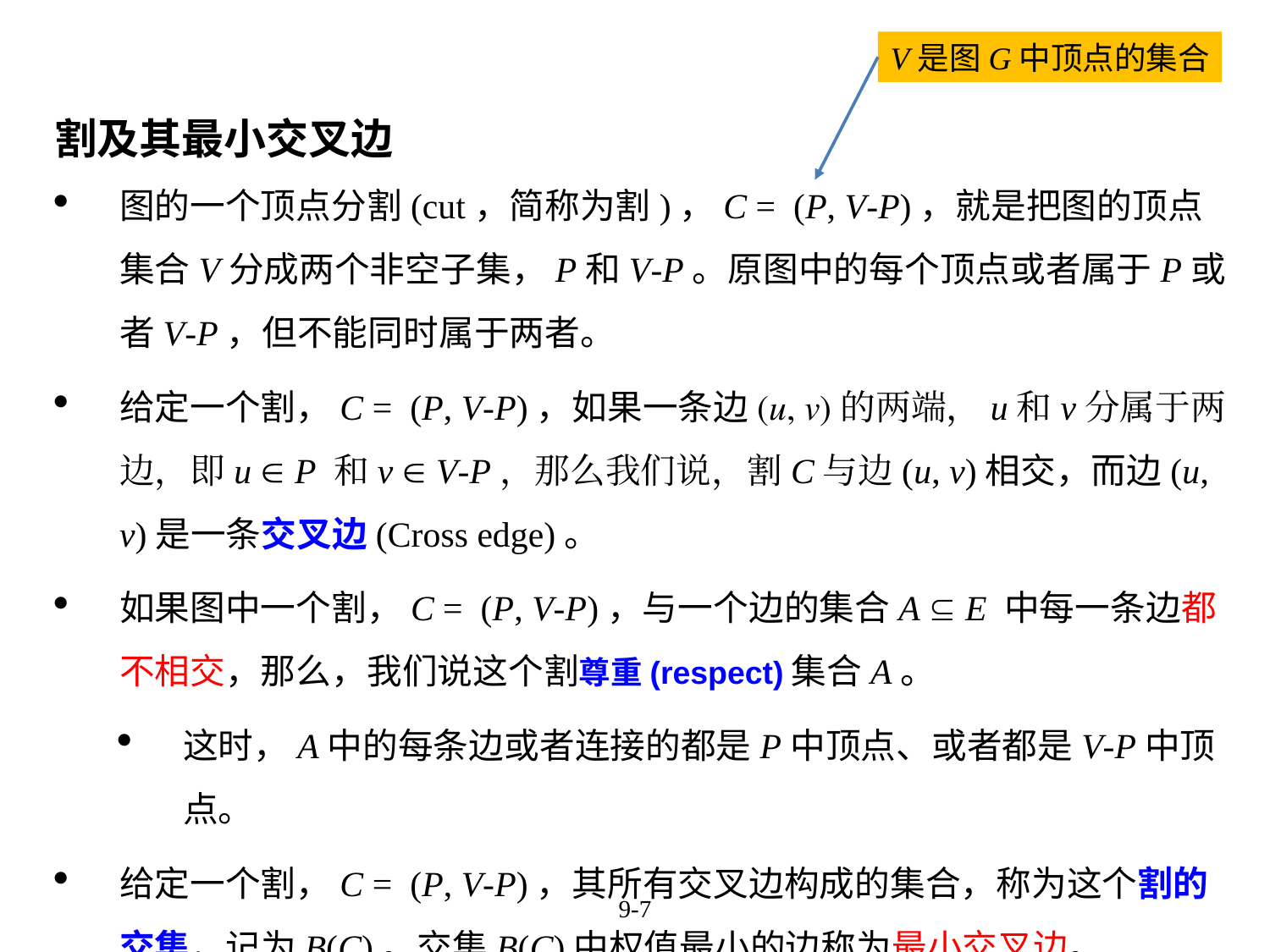

V是图G中顶点的集合
割及其最小交叉边
图的一个顶点分割(cut，简称为割)，C =  (P, V-P)，就是把图的顶点集合V分成两个非空子集，P和V-P。原图中的每个顶点或者属于P或者V-P，但不能同时属于两者。
给定一个割，C =  (P, V-P)，如果一条边(u, v)的两端，u和v分属于两边，即u ∈ P 和v ∈ V-P，那么我们说，割C与边(u, v)相交，而边(u, v)是一条交叉边(Cross edge)。
如果图中一个割，C =  (P, V-P)，与一个边的集合A ⊆ E 中每一条边都不相交，那么，我们说这个割尊重(respect)集合A。
这时，A中的每条边或者连接的都是P中顶点、或者都是V-P中顶点。
给定一个割，C =  (P, V-P)，其所有交叉边构成的集合，称为这个割的交集，记为B(C)。交集B(C)中权值最小的边称为最小交叉边。
9-7